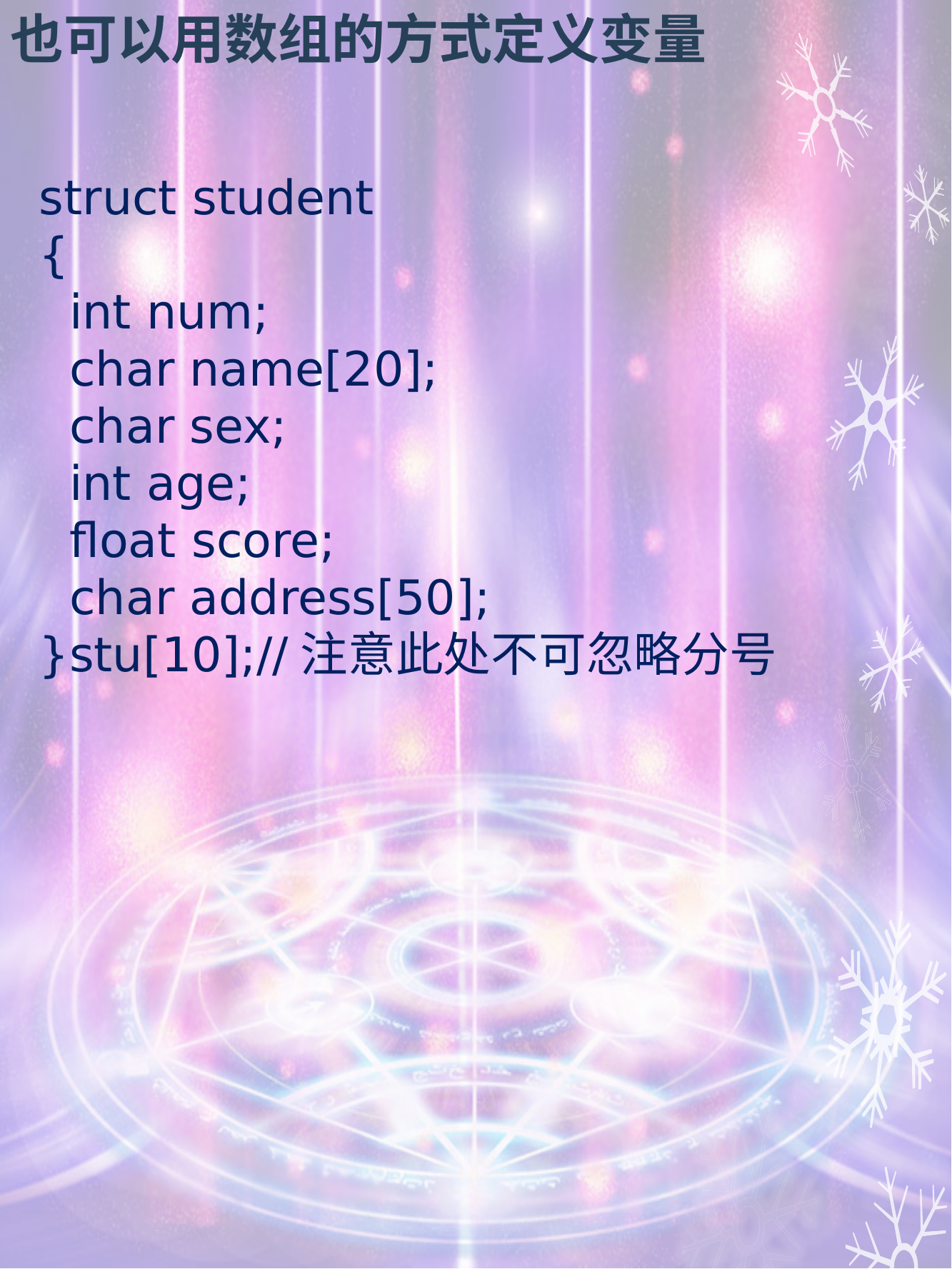

也可以用数组的方式定义变量
struct student
{
  int num;
  char name[20];
  char sex;
  int age;
  float score;
  char address[50];
}stu[10];//注意此处不可忽略分号